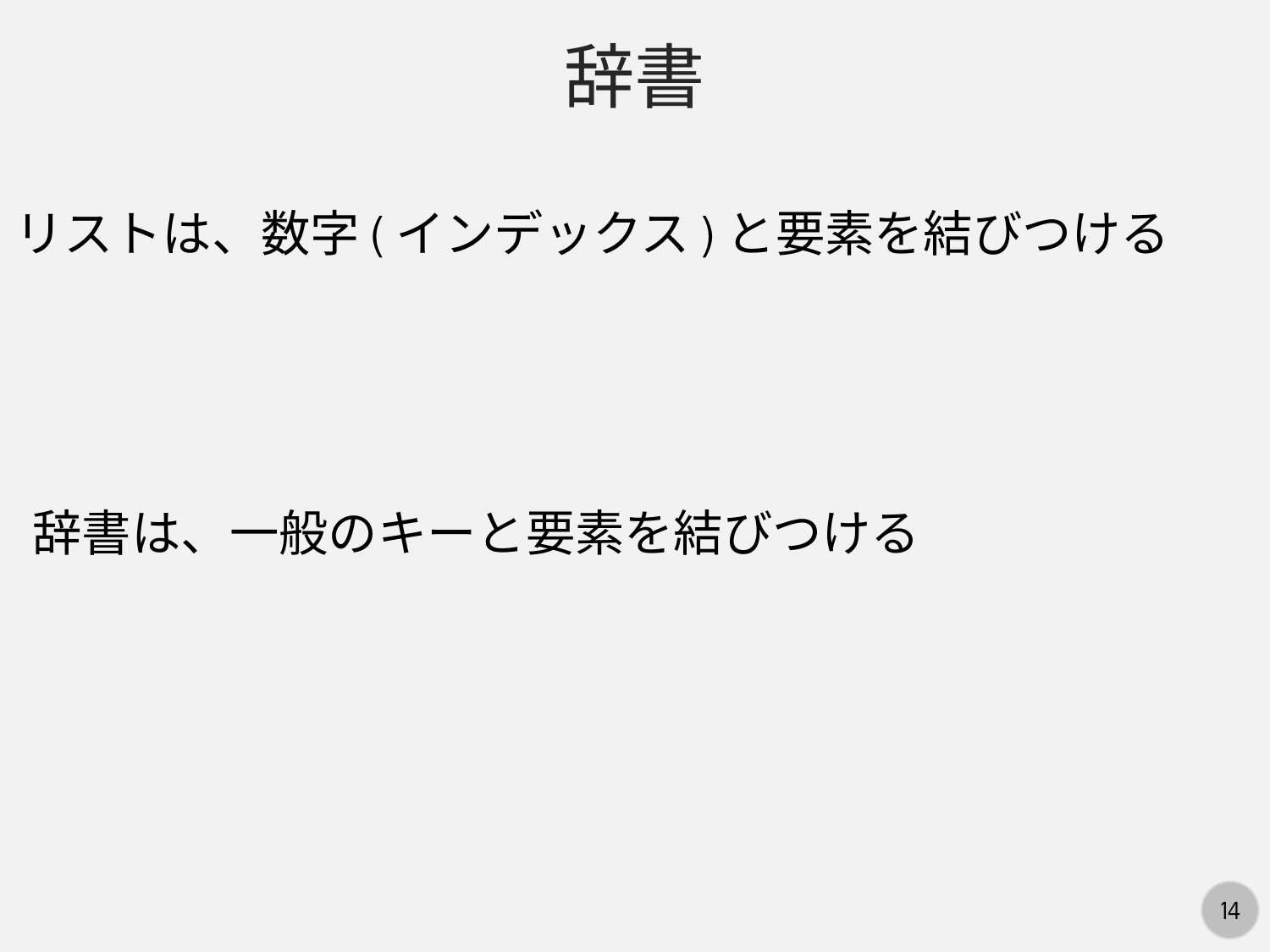

辞書
リストは、数字(インデックス)と要素を結びつける
辞書は、一般のキーと要素を結びつける